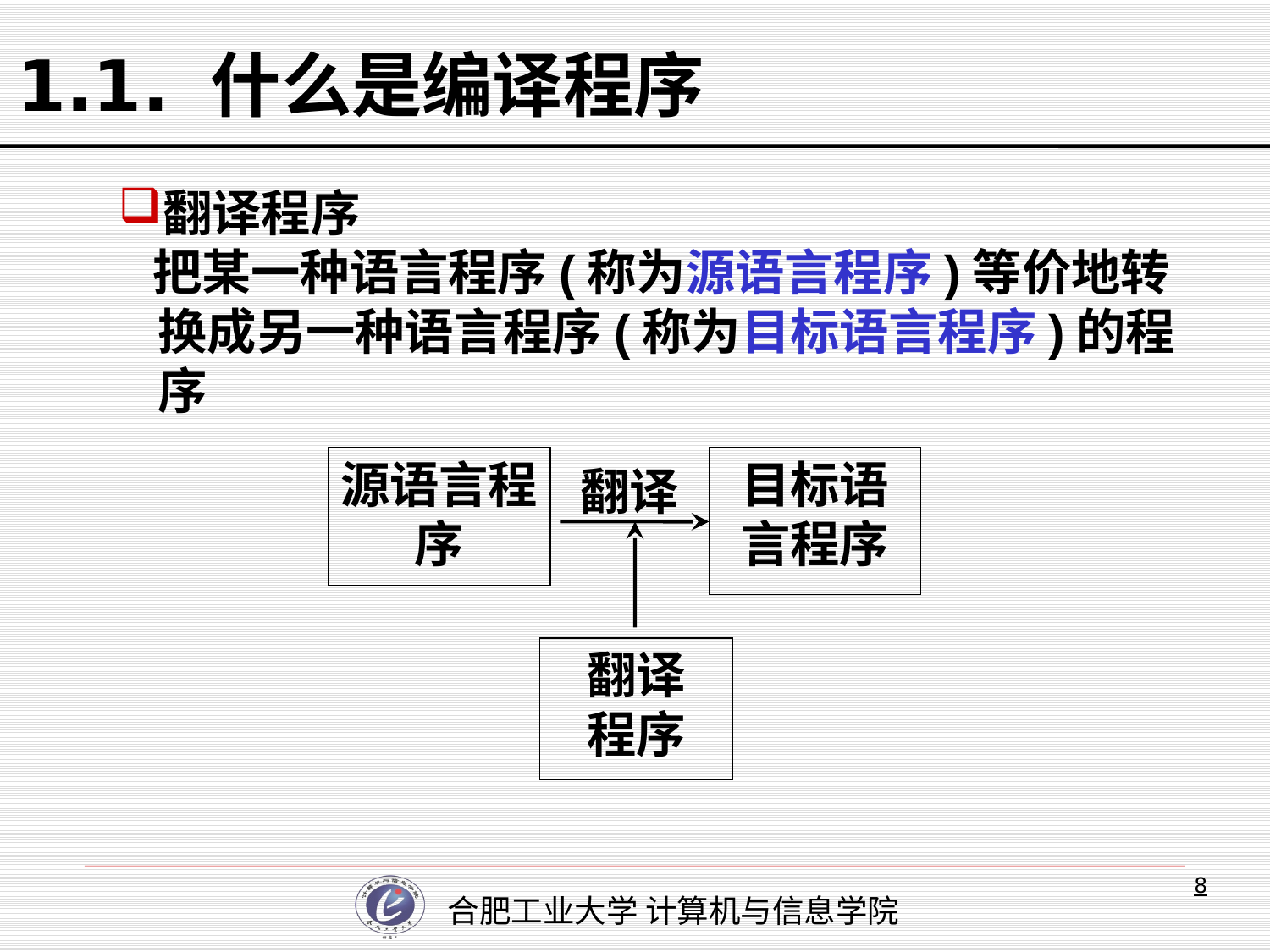

# 1.1. 什么是编译程序

翻译程序
  把某一种语言程序(称为源语言程序)等价地转换成另一种语言程序(称为目标语言程序)的程序
源语言程序
翻译
目标语言程序

翻译
程序
8